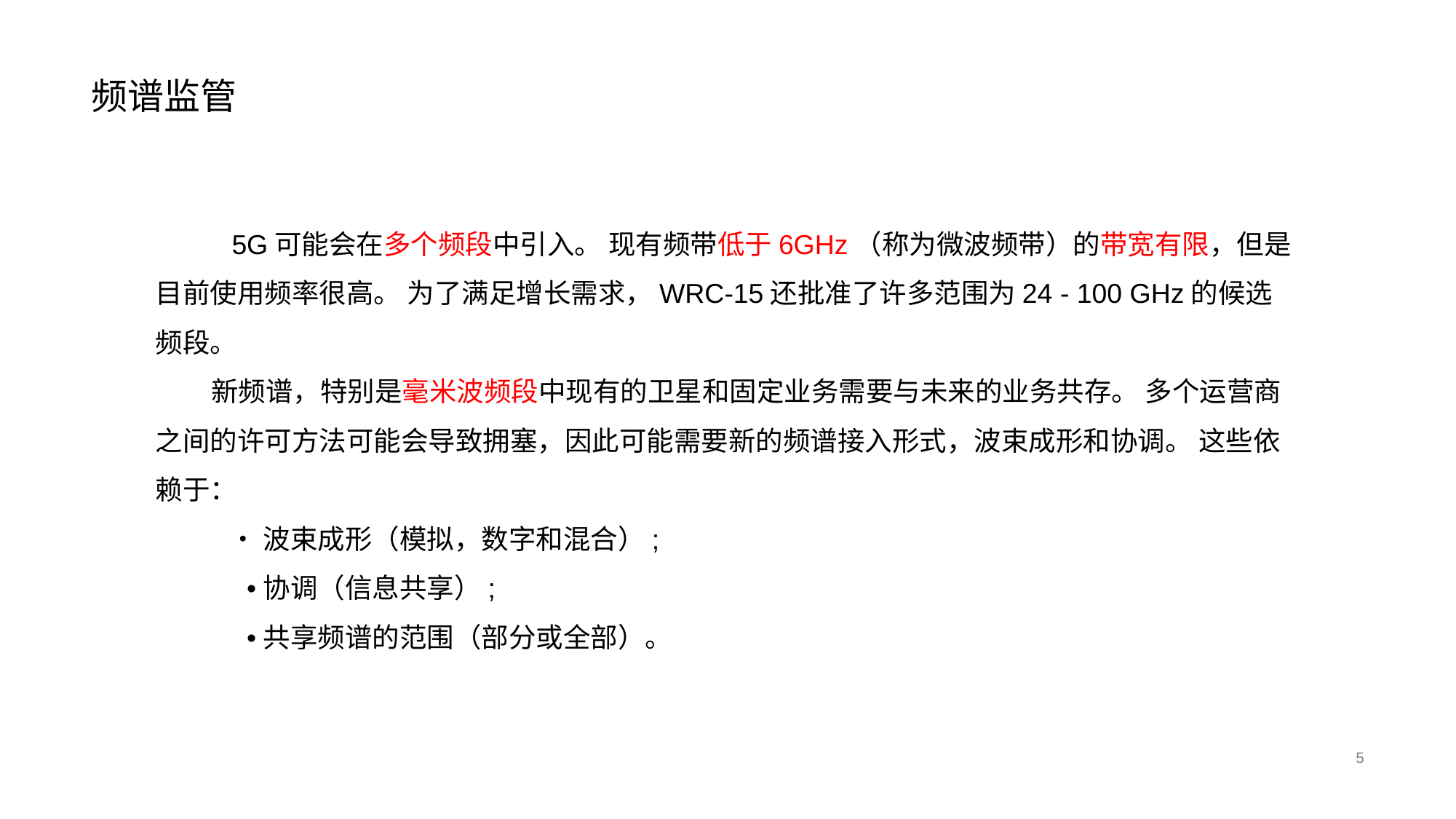

# 频谱监管
          5G可能会在多个频段中引入。 现有频带低于6GHz（称为微波频带）的带宽有限，但是目前使用频率很高。 为了满足增长需求，WRC-15还批准了许多范围为24 - 100 GHz的候选频段。
        新频谱，特别是毫米波频段中现有的卫星和固定业务需要与未来的业务共存。 多个运营商之间的许可方法可能会导致拥塞，因此可能需要新的频谱接入形式，波束成形和协调。 这些依赖于：
            •波束成形（模拟，数字和混合）;
            •协调（信息共享）;
            •共享频谱的范围（部分或全部）。
5